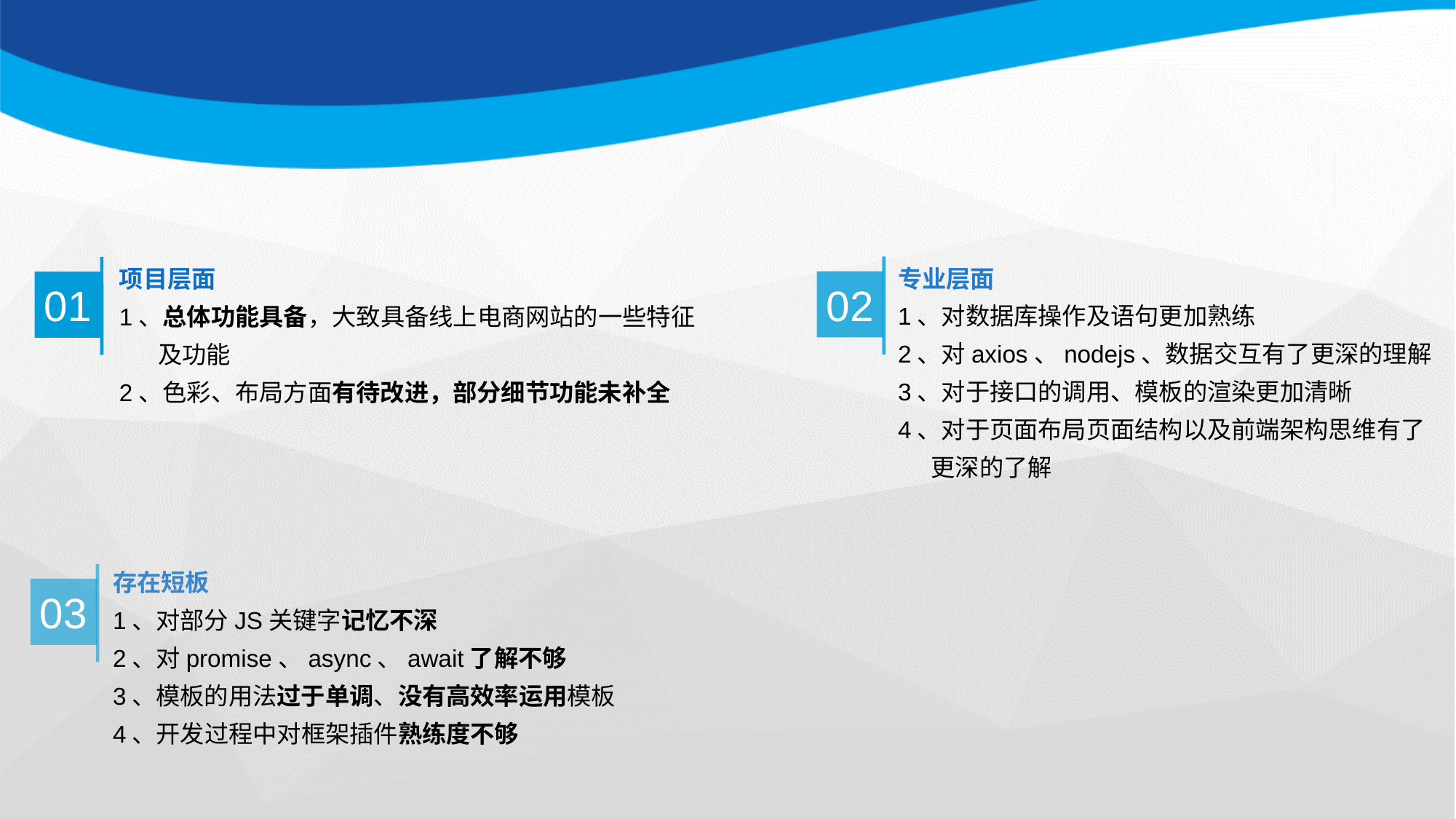

项目层面
1、总体功能具备，大致具备线上电商网站的一些特征
      及功能
2、色彩、布局方面有待改进，部分细节功能未补全

专业层面
1、对数据库操作及语句更加熟练
2、对axios、nodejs、数据交互有了更深的理解
3、对于接口的调用、模板的渲染更加清晰
4、对于页面布局页面结构以及前端架构思维有了
     更深的了解
02
01
存在短板
1、对部分JS关键字记忆不深
2、对promise、async、await了解不够
3、模板的用法过于单调、没有高效率运用模板
4、开发过程中对框架插件熟练度不够

03